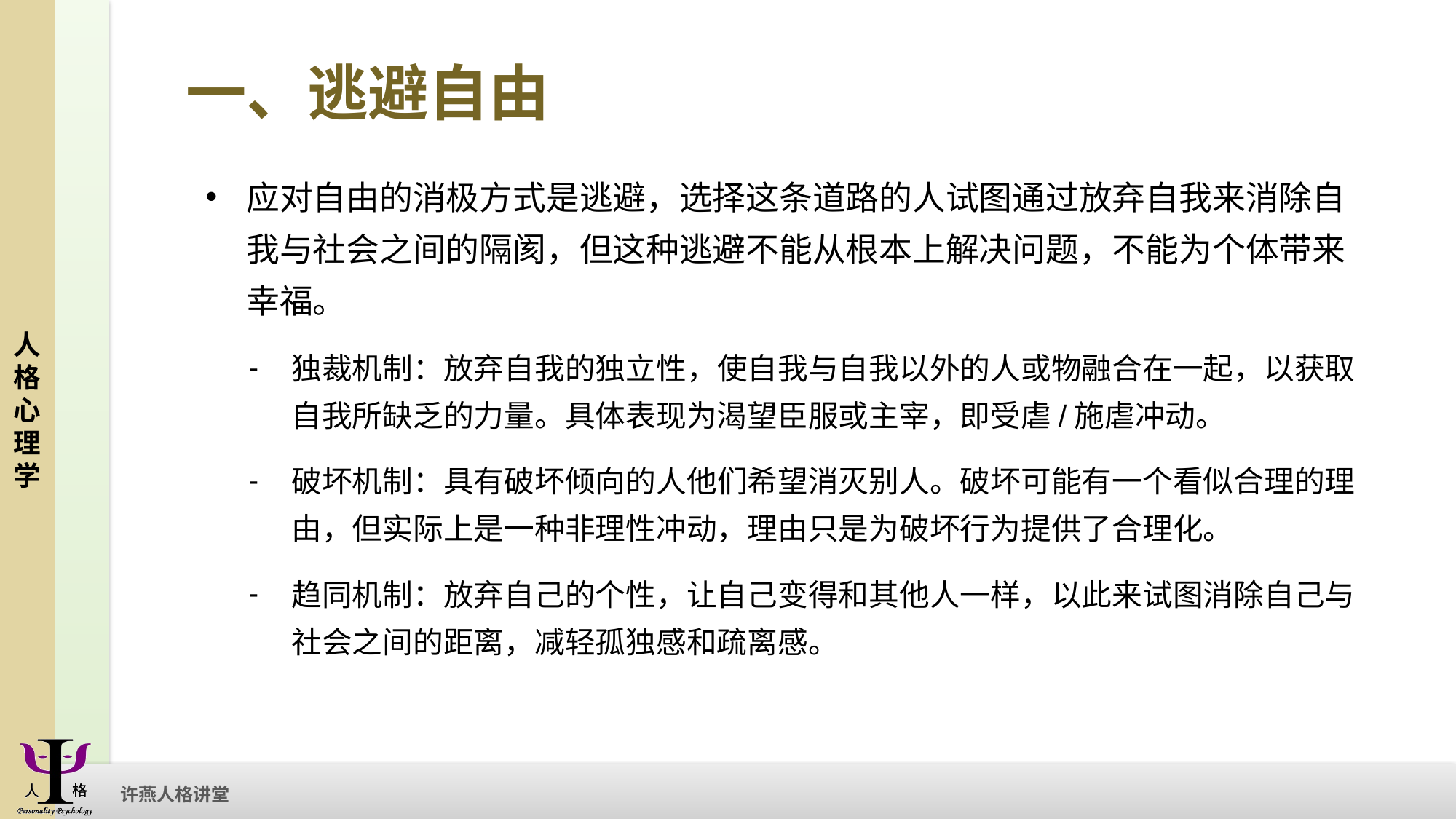

# 一、逃避自由
应对自由的消极方式是逃避，选择这条道路的人试图通过放弃自我来消除自我与社会之间的隔阂，但这种逃避不能从根本上解决问题，不能为个体带来幸福。
独裁机制：放弃自我的独立性，使自我与自我以外的人或物融合在一起，以获取自我所缺乏的力量。具体表现为渴望臣服或主宰，即受虐/施虐冲动。
破坏机制：具有破坏倾向的人他们希望消灭别人。破坏可能有一个看似合理的理由，但实际上是一种非理性冲动，理由只是为破坏行为提供了合理化。
趋同机制：放弃自己的个性，让自己变得和其他人一样，以此来试图消除自己与社会之间的距离，减轻孤独感和疏离感。